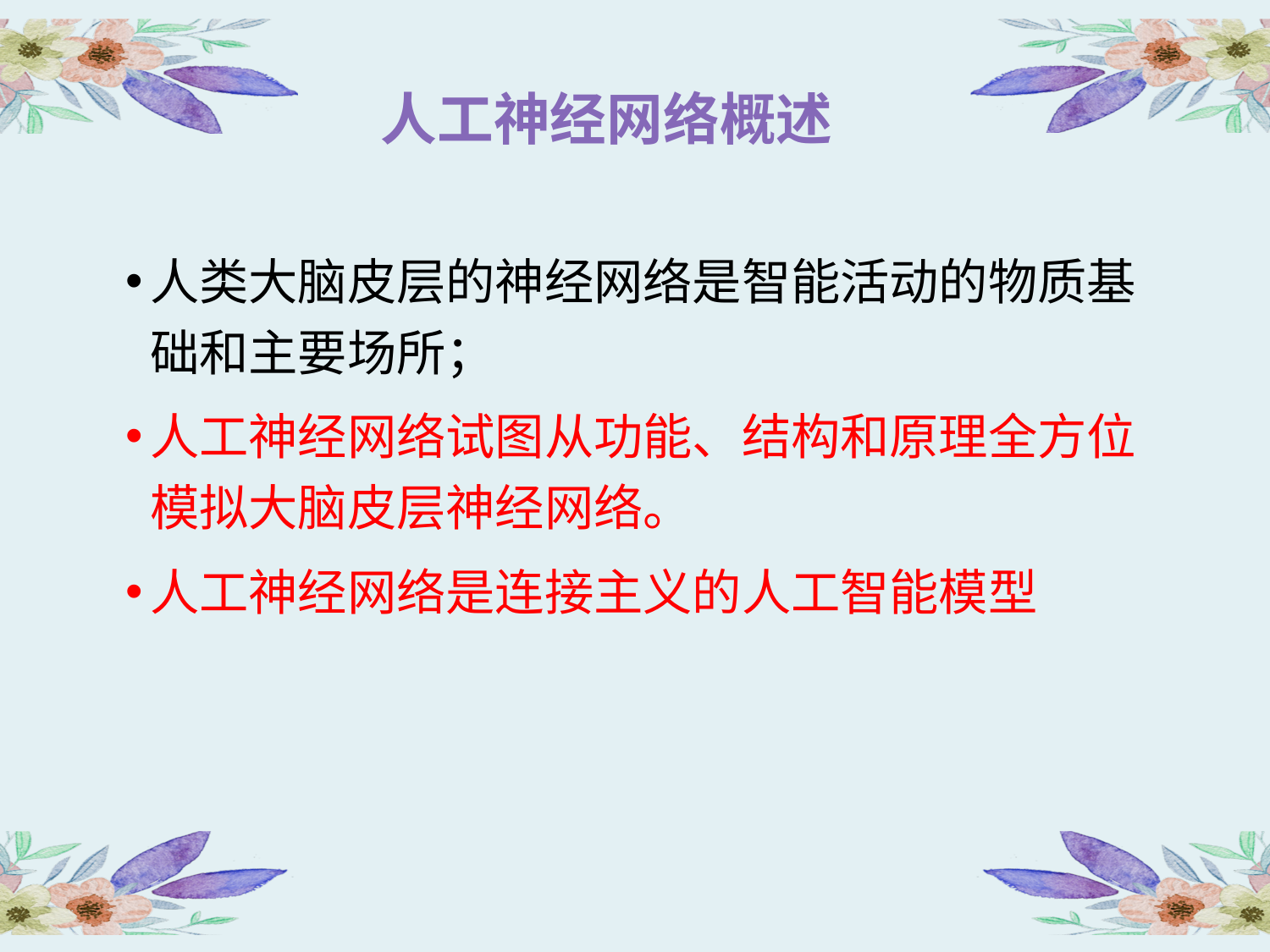

# 人工神经网络概述
人类大脑皮层的神经网络是智能活动的物质基础和主要场所；
人工神经网络试图从功能、结构和原理全方位模拟大脑皮层神经网络。
人工神经网络是连接主义的人工智能模型